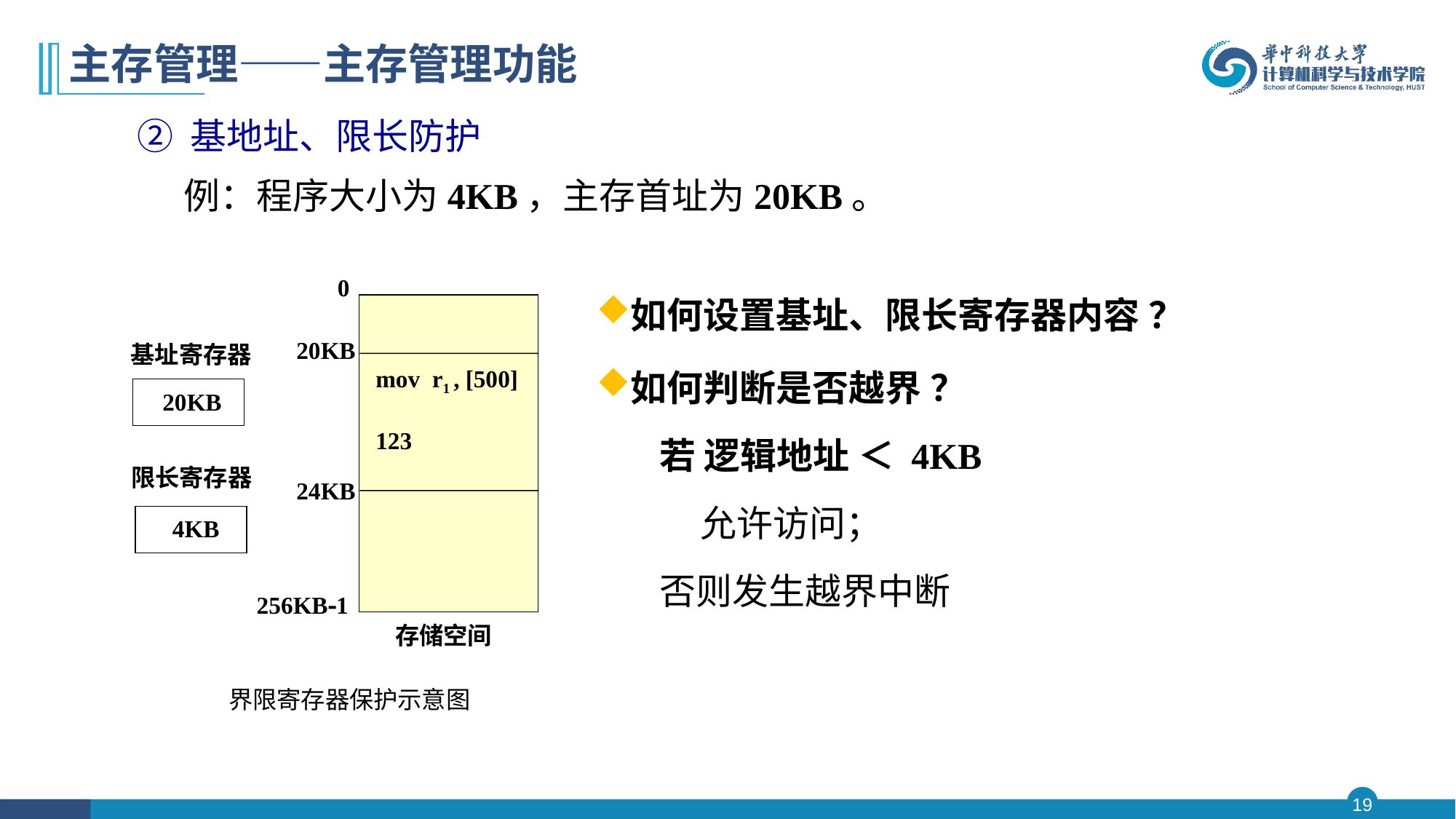

# 主存管理——主存管理功能
② 基地址、限长防护
                例：程序大小为4KB，主存首址为20KB。
如何设置基址、限长寄存器内容 ？
如何判断是否越界 ？
               若 逻辑地址 ＜ 4KB
                    允许访问；
               否则发生越界中断
0

 mov  r1 , [500]

 123
20KB

24KB

256KB−1
存储空间
基址寄存器

20KB
限长寄存器

 4KB
界限寄存器保护示意图